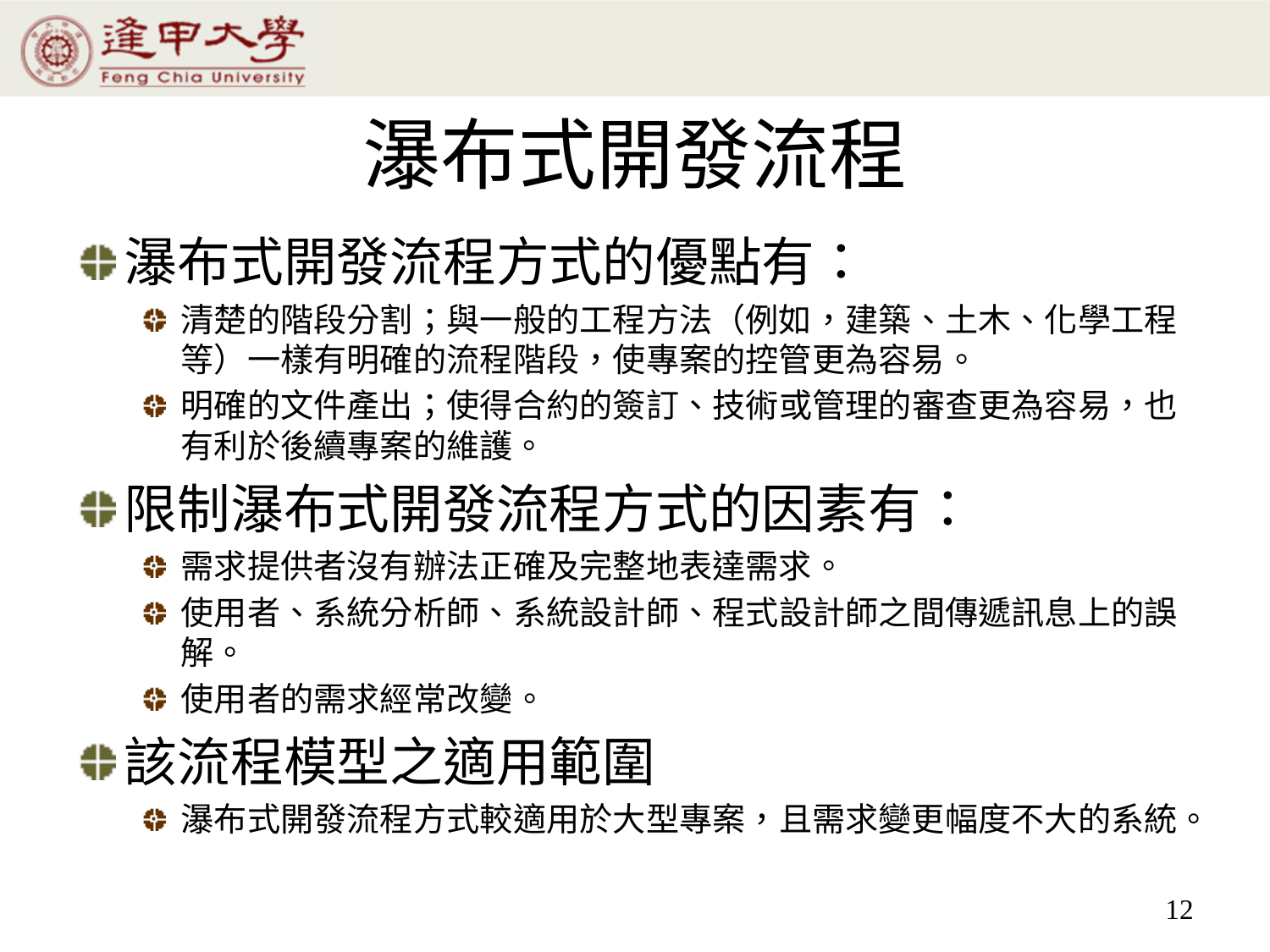

# 瀑布式開發流程
瀑布式開發流程方式的優點有：
清楚的階段分割；與一般的工程方法（例如，建築、土木、化學工程等）一樣有明確的流程階段，使專案的控管更為容易。
明確的文件產出；使得合約的簽訂、技術或管理的審查更為容易，也有利於後續專案的維護。
限制瀑布式開發流程方式的因素有：
需求提供者沒有辦法正確及完整地表達需求。
使用者、系統分析師、系統設計師、程式設計師之間傳遞訊息上的誤解。
使用者的需求經常改變。
該流程模型之適用範圍
瀑布式開發流程方式較適用於大型專案，且需求變更幅度不大的系統。
12